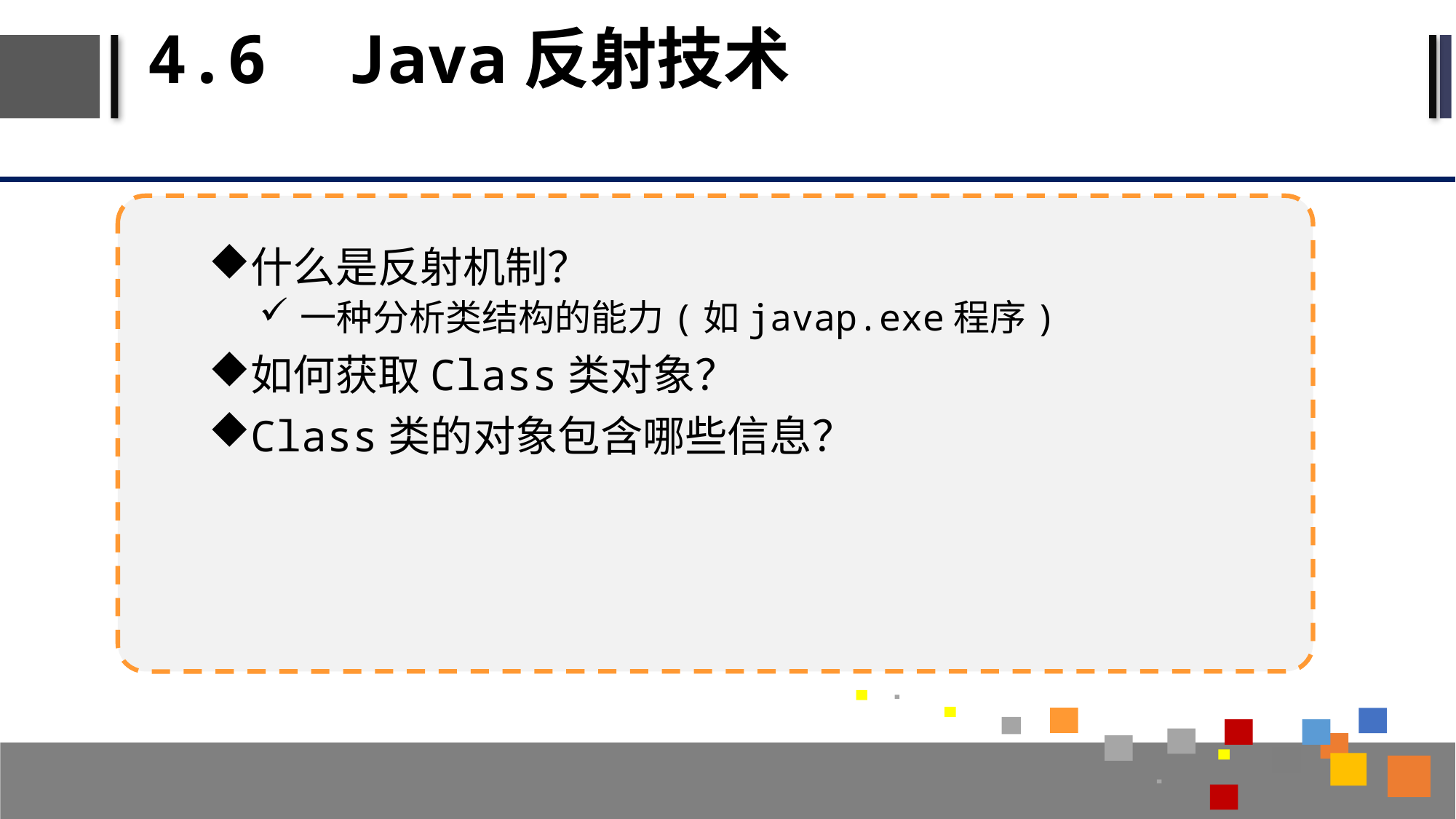

# 4.6  Java反射技术

什么是反射机制？
一种分析类结构的能力(如javap.exe程序)
如何获取Class类对象？
Class类的对象包含哪些信息？